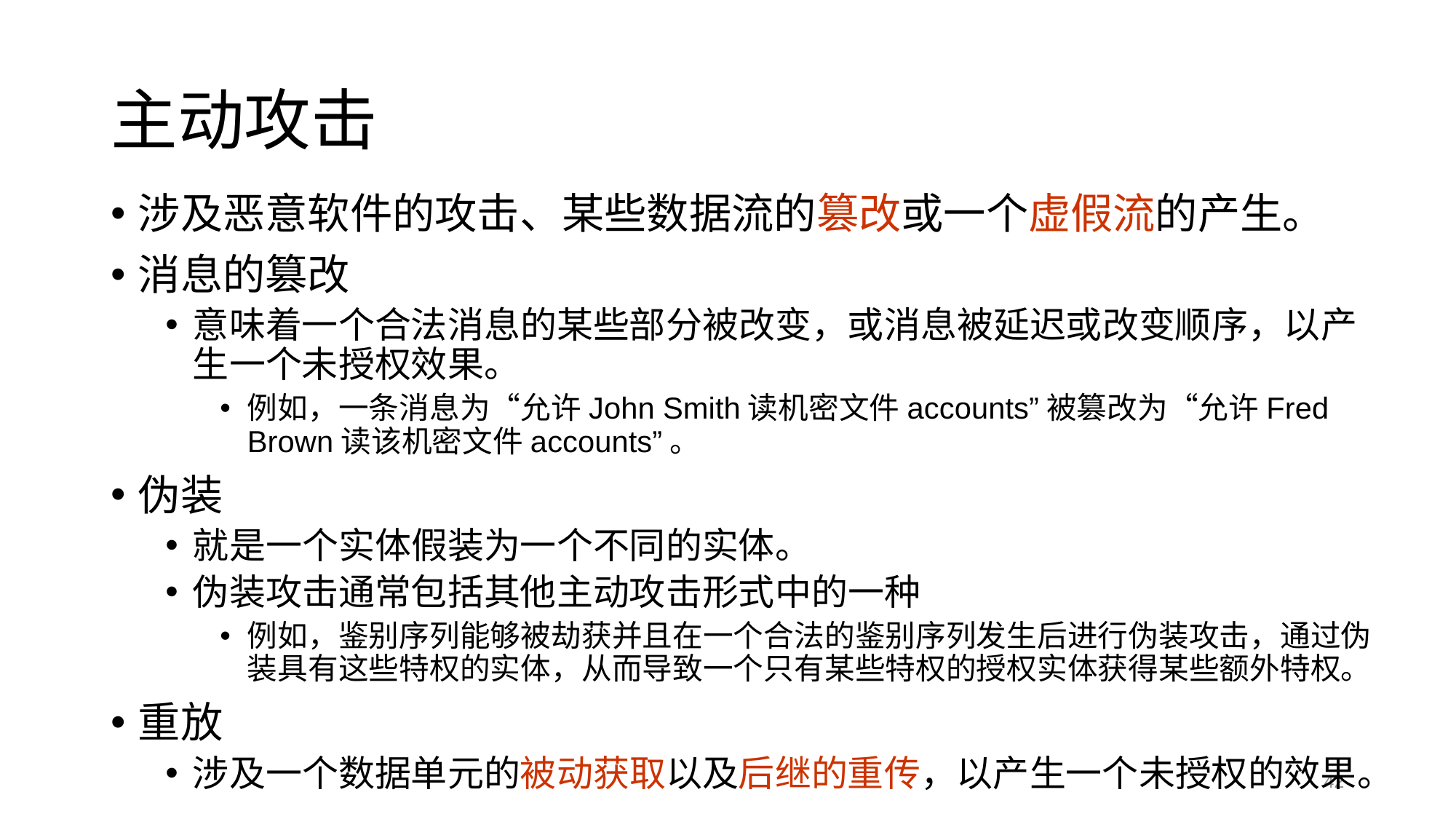

# 主动攻击
涉及恶意软件的攻击、某些数据流的篡改或一个虚假流的产生。
消息的篡改
意味着一个合法消息的某些部分被改变，或消息被延迟或改变顺序，以产生一个未授权效果。
例如，一条消息为“允许John Smith读机密文件accounts”被篡改为“允许Fred Brown读该机密文件accounts”。
伪装
就是一个实体假装为一个不同的实体。
伪装攻击通常包括其他主动攻击形式中的一种
例如，鉴别序列能够被劫获并且在一个合法的鉴别序列发生后进行伪装攻击，通过伪装具有这些特权的实体，从而导致一个只有某些特权的授权实体获得某些额外特权。
重放
涉及一个数据单元的被动获取以及后继的重传，以产生一个未授权的效果。

42